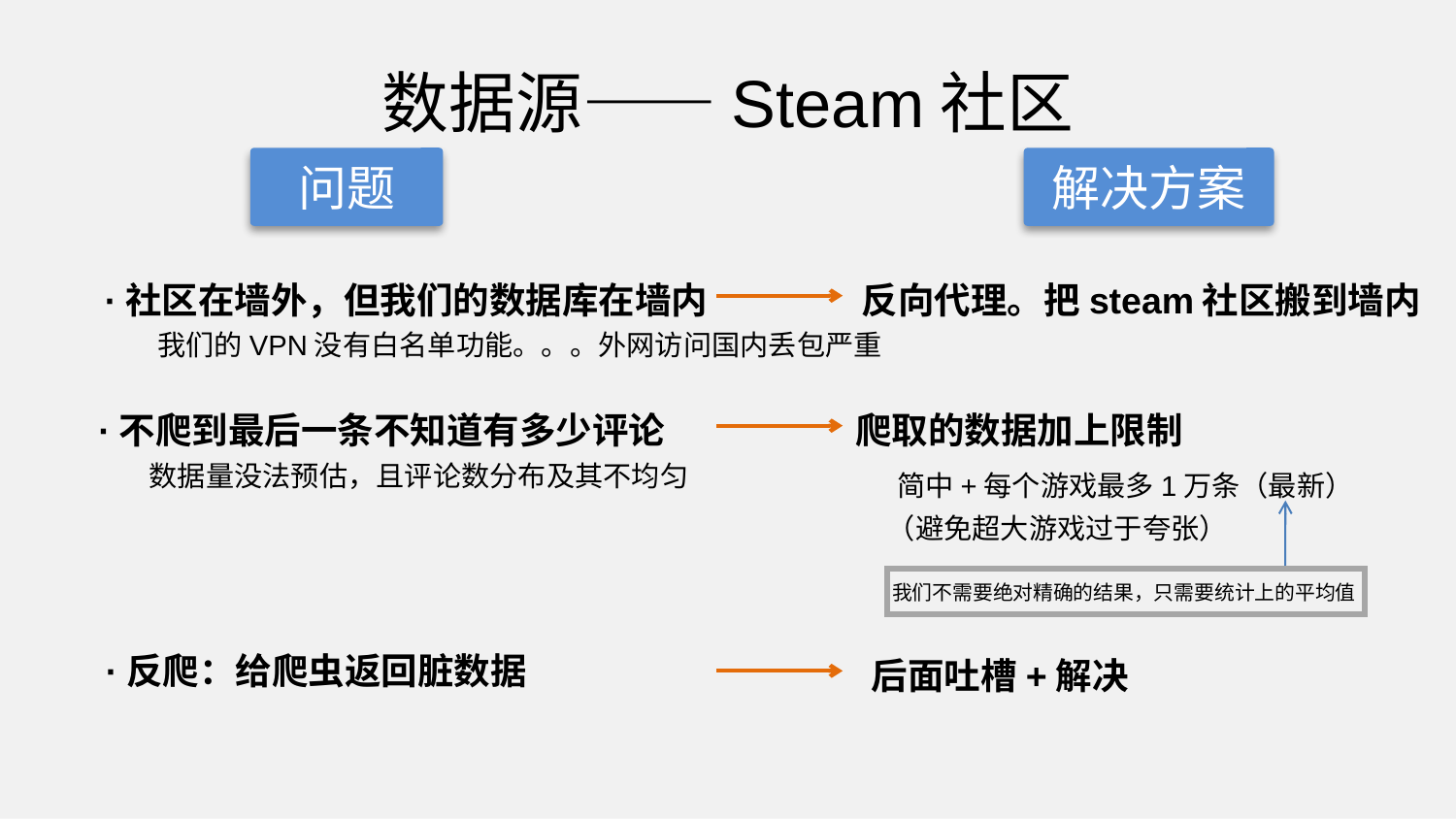

# 数据源——Steam社区
问题
解决方案
·社区在墙外，但我们的数据库在墙内
       我们的VPN没有白名单功能。。。外网访问国内丢包严重
反向代理。把steam社区搬到墙内
·不爬到最后一条不知道有多少评论
       数据量没法预估，且评论数分布及其不均匀
爬取的数据加上限制
    简中+每个游戏最多1万条（最新）
    （避免超大游戏过于夸张）
我们不需要绝对精确的结果，只需要统计上的平均值

·反爬：给爬虫返回脏数据
后面吐槽+解决